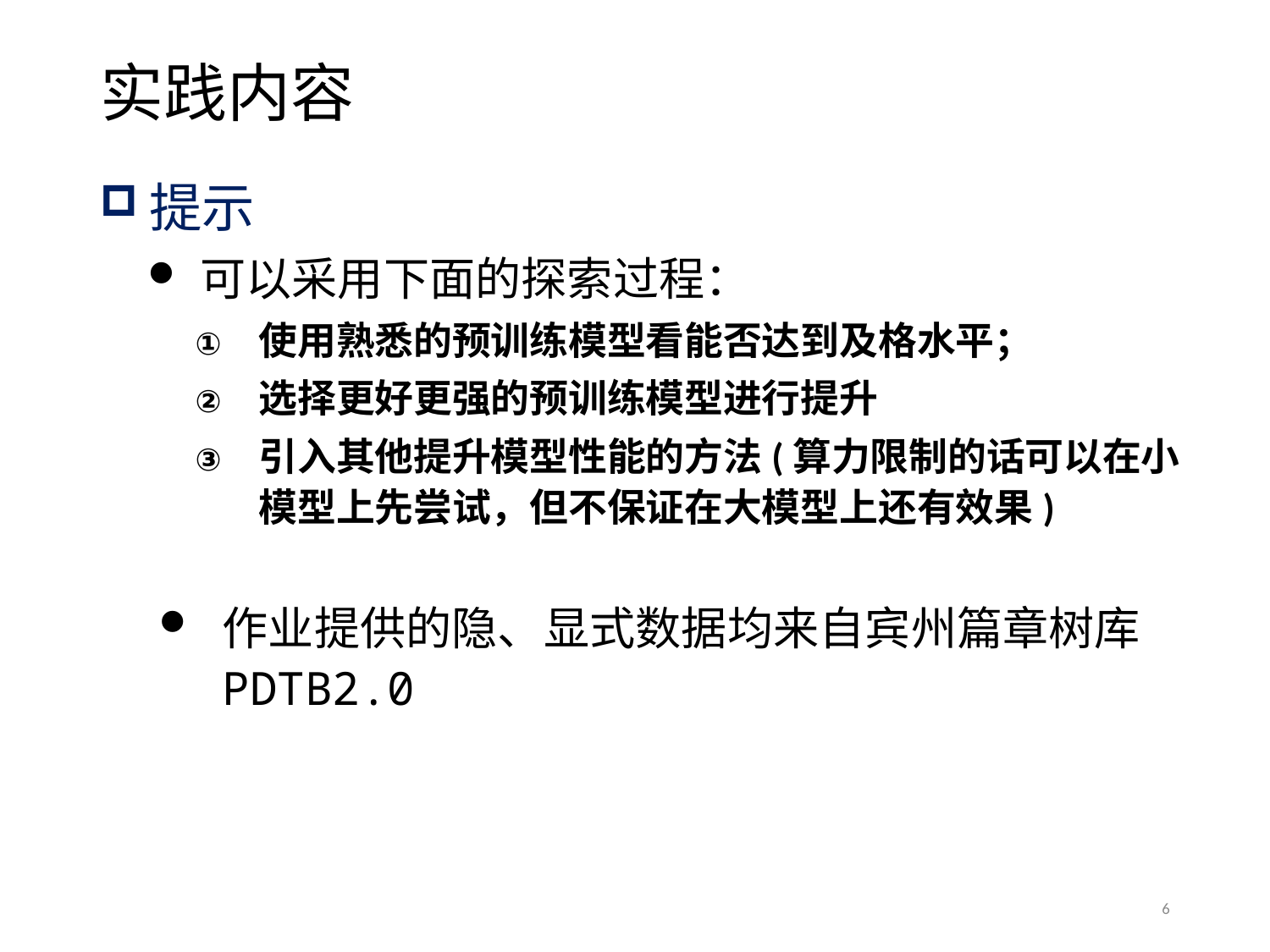

# 实践内容
提示
可以采用下面的探索过程：
使用熟悉的预训练模型看能否达到及格水平；
选择更好更强的预训练模型进行提升
引入其他提升模型性能的方法(算力限制的话可以在小模型上先尝试，但不保证在大模型上还有效果)

作业提供的隐、显式数据均来自宾州篇章树库PDTB2.0
6